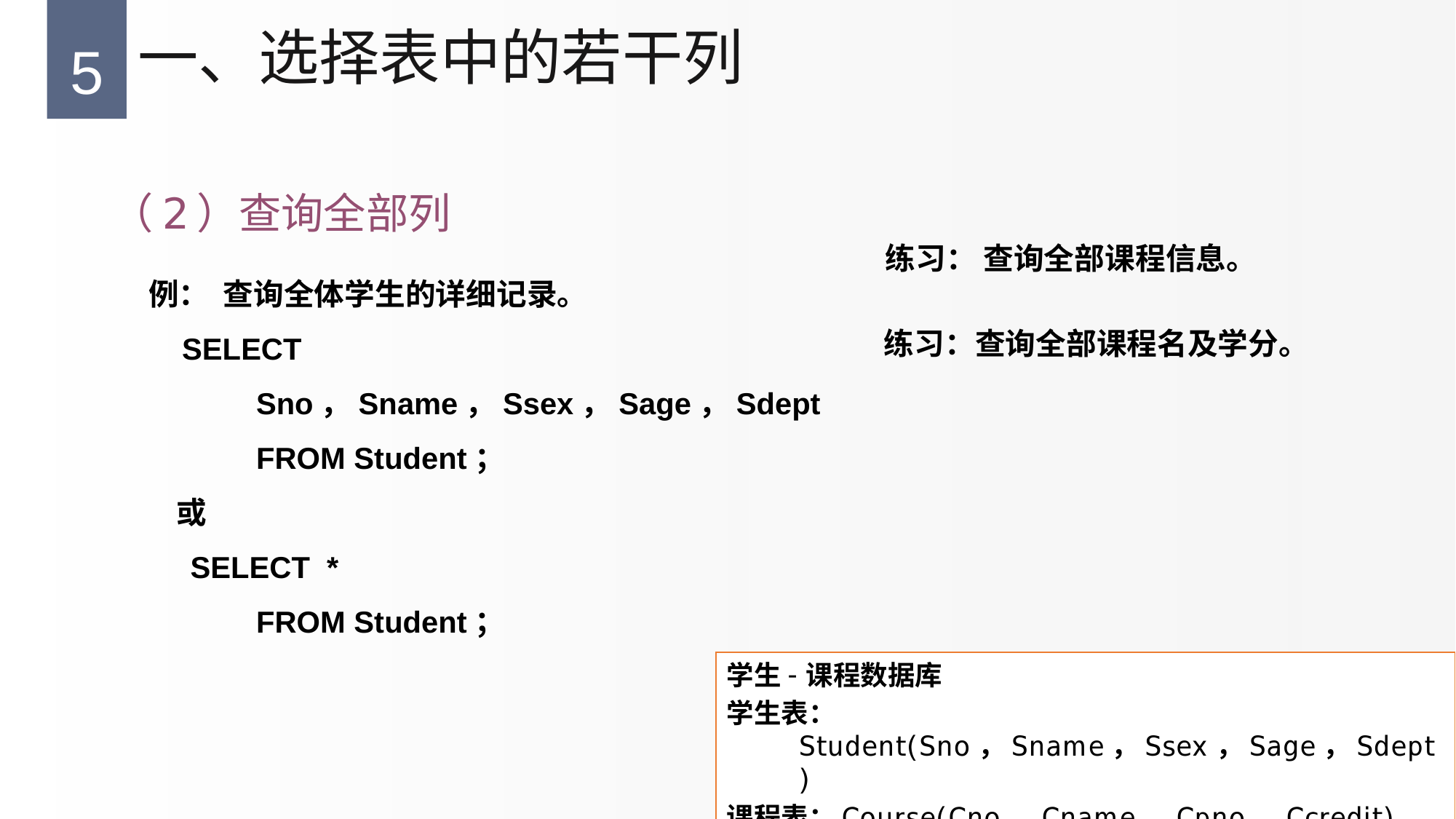

# 一、选择表中的若干列
（2）查询全部列
练习： 查询全部课程信息。
例：  查询全体学生的详细记录。
    SELECT  Sno，Sname，Ssex，Sage，Sdept FROM Student；
   或
     SELECT  *
	FROM Student；
练习：查询全部课程名及学分。
学生-课程数据库
学生表：Student(Sno，Sname，Ssex，Sage，Sdept)
课程表：Course(Cno，Cname，Cpno，Ccredit)
学生选课表：SC(Sno，Cno，Grade)
25